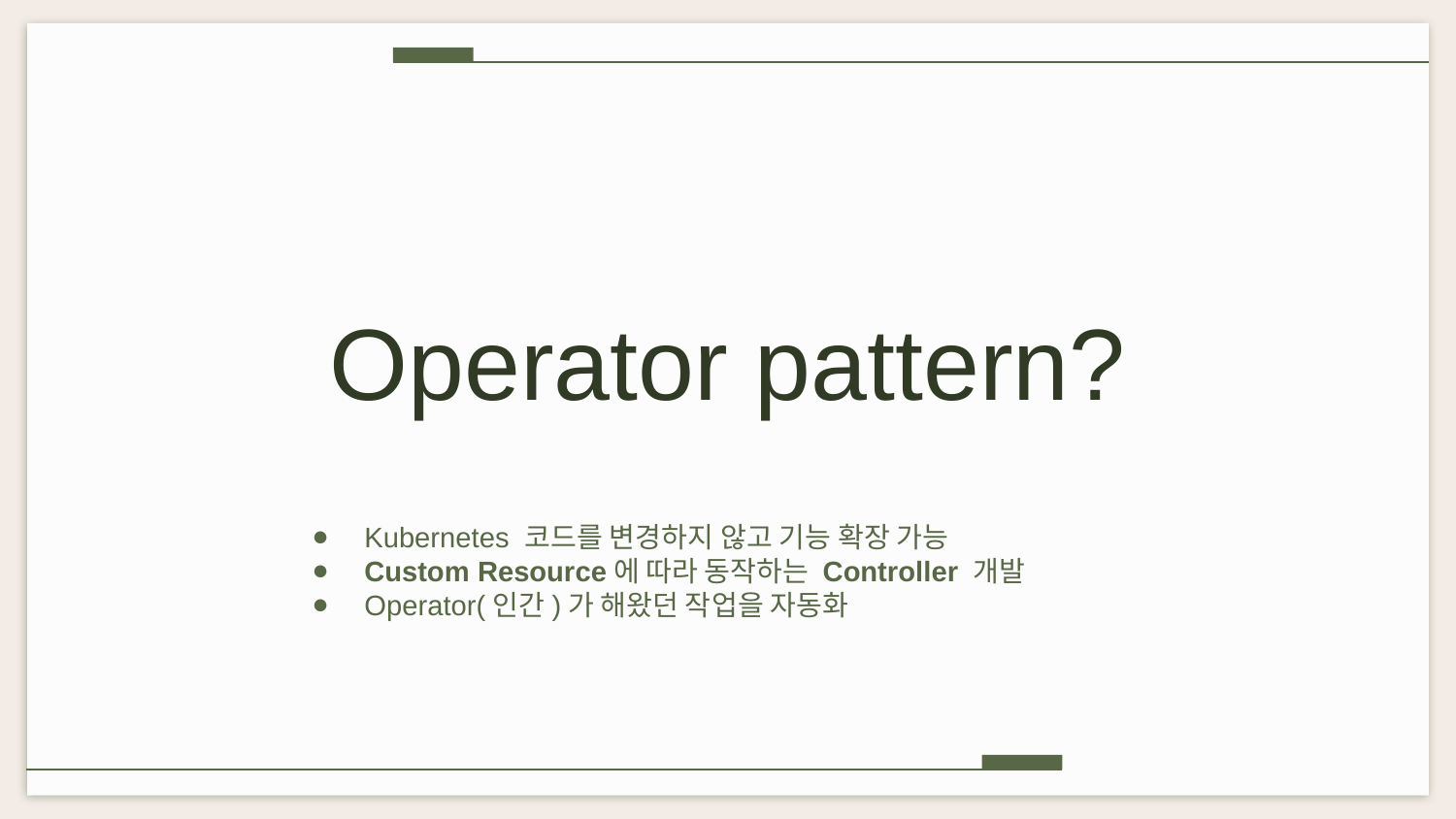

# Operator pattern?
Kubernetes 코드를 변경하지 않고 기능 확장 가능
Custom Resource에 따라 동작하는 Controller 개발
Operator(인간)가 해왔던 작업을 자동화